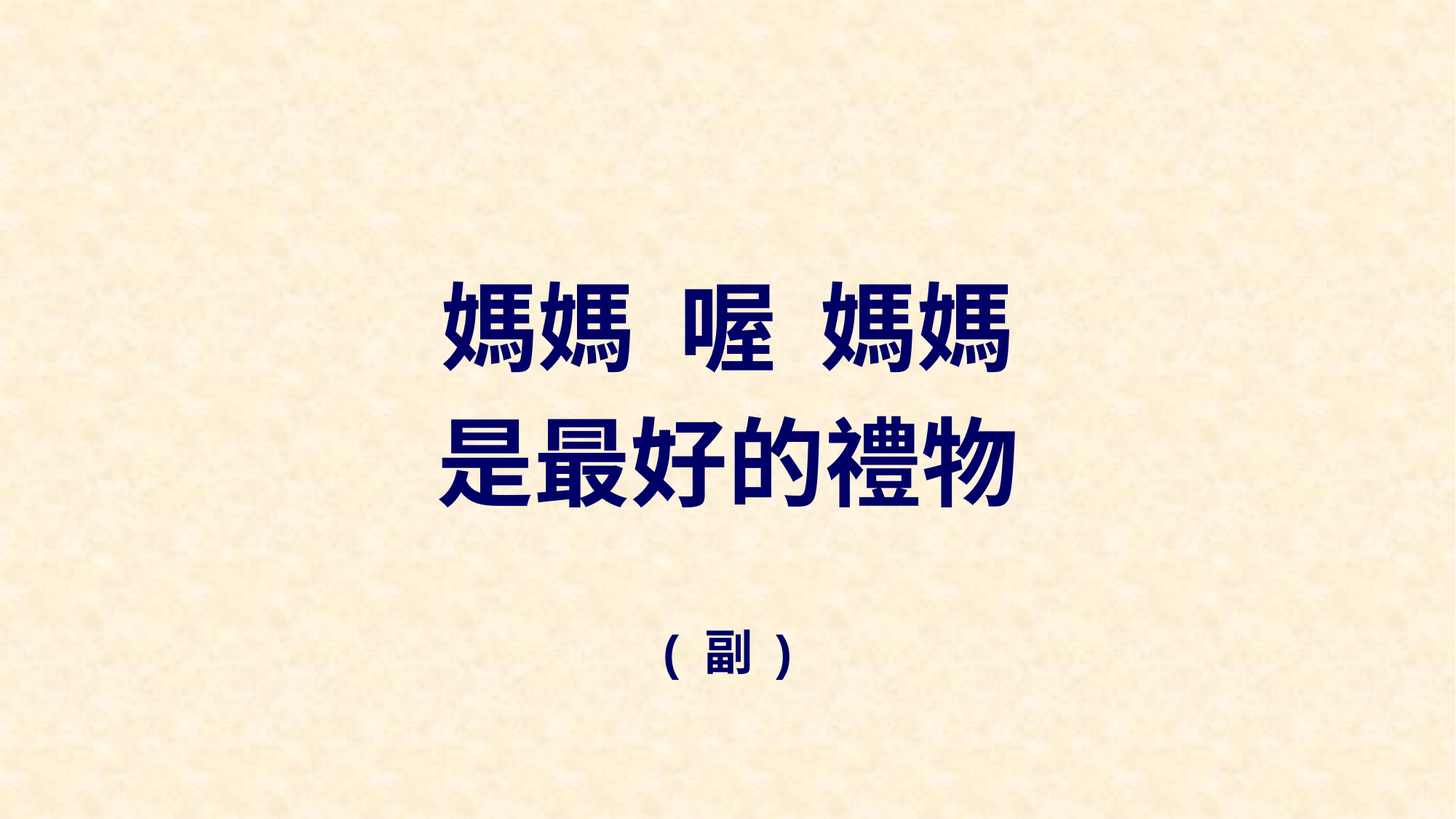

媽媽  喔  媽媽
是最好的禮物
( 副 )